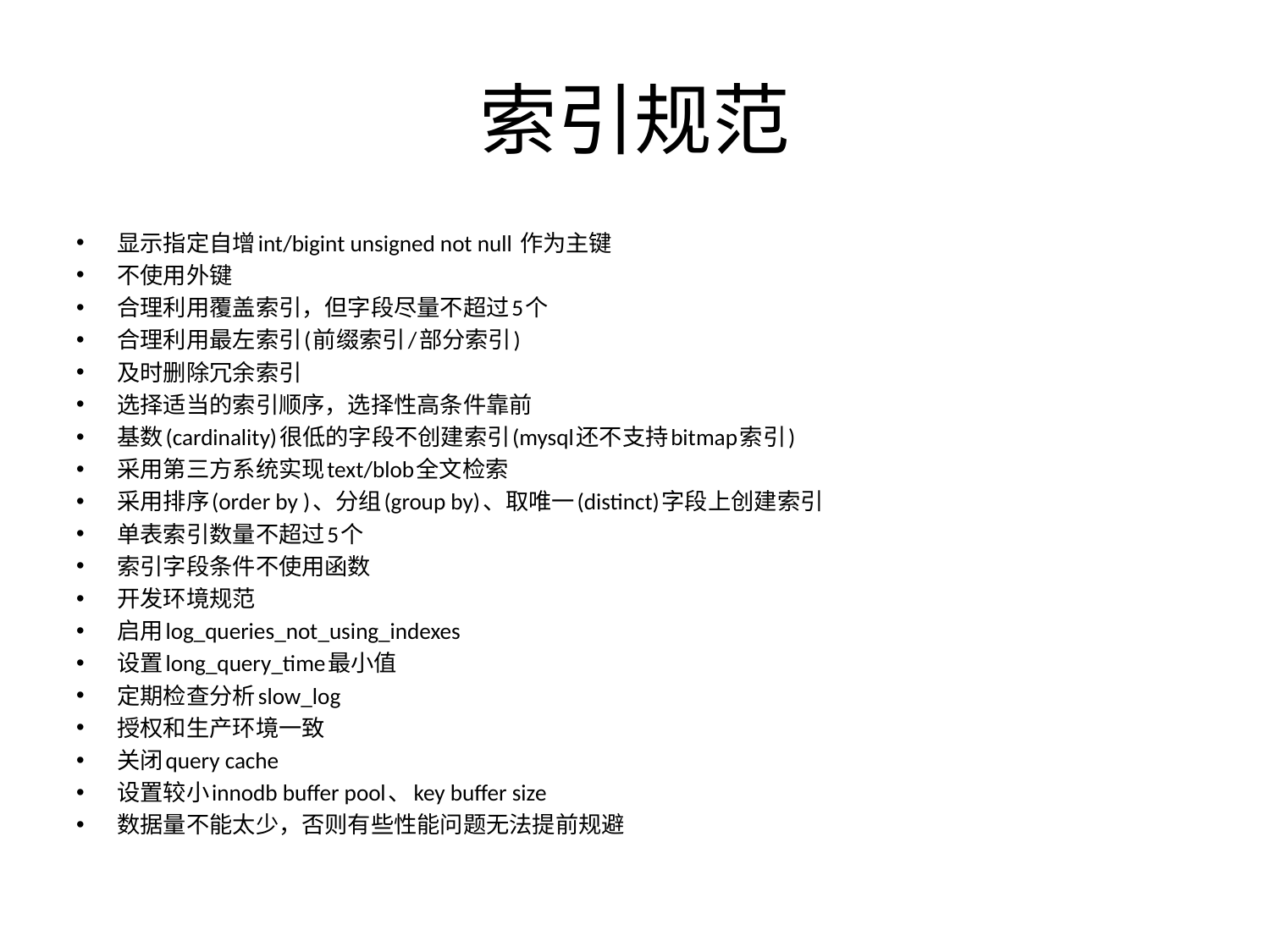

# 索引规范
显示指定自增int/bigint unsigned not null 作为主键
不使用外键
合理利用覆盖索引，但字段尽量不超过5个
合理利用最左索引(前缀索引/部分索引)
及时删除冗余索引
选择适当的索引顺序，选择性高条件靠前
基数(cardinality)很低的字段不创建索引(mysql还不支持bitmap索引)
采用第三方系统实现text/blob全文检索
采用排序(order by )、分组(group by)、取唯一(distinct)字段上创建索引
单表索引数量不超过5个
索引字段条件不使用函数
开发环境规范
启用log_queries_not_using_indexes
设置long_query_time最小值
定期检查分析slow_log
授权和生产环境一致
关闭query cache
设置较小innodb buffer pool、key buffer size
数据量不能太少，否则有些性能问题无法提前规避